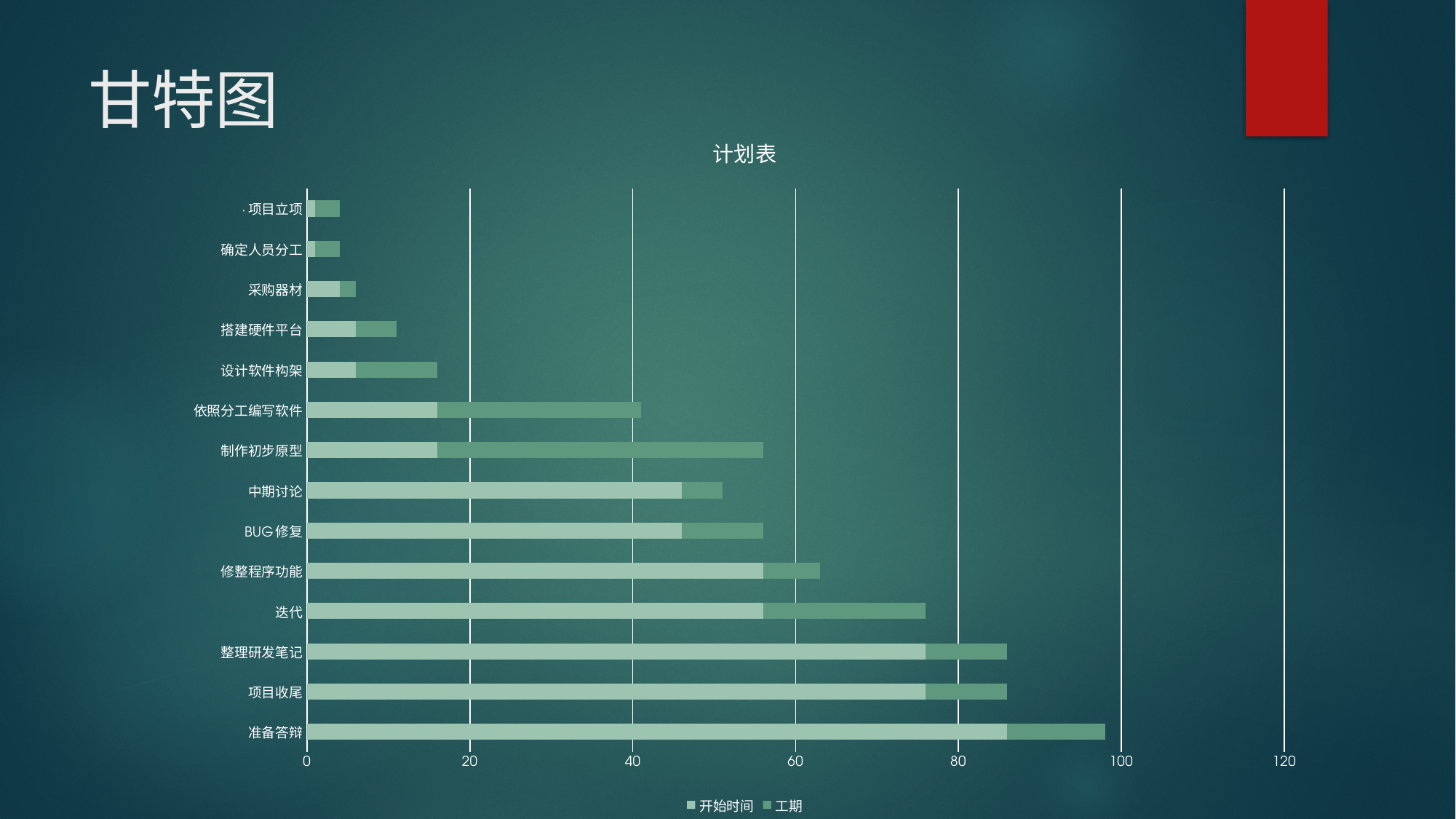

# 甘特图

### Chart: 计划表

| Category | 开始时间 | 工期 |
|---|---|---|
| 准备答辩 | 86.0 | 12.0 |
| 项目收尾 | 76.0 | 10.0 |
| 整理研发笔记 | 76.0 | 10.0 |
| 迭代 | 56.0 | 20.0 |
| 修整程序功能 | 56.0 | 7.0 |
| BUG修复 | 46.0 | 10.0 |
| 中期讨论 | 46.0 | 5.0 |
| 制作初步原型 | 16.0 | 40.0 |
| 依照分工编写软件 | 16.0 | 25.0 |
| 设计软件构架 | 6.0 | 10.0 |
| 搭建硬件平台 | 6.0 | 5.0 |
| 采购器材 | 4.0 | 2.0 |
| 确定人员分工 | 1.0 | 3.0 |
| ·项目立项 | 1.0 | 3.0 |